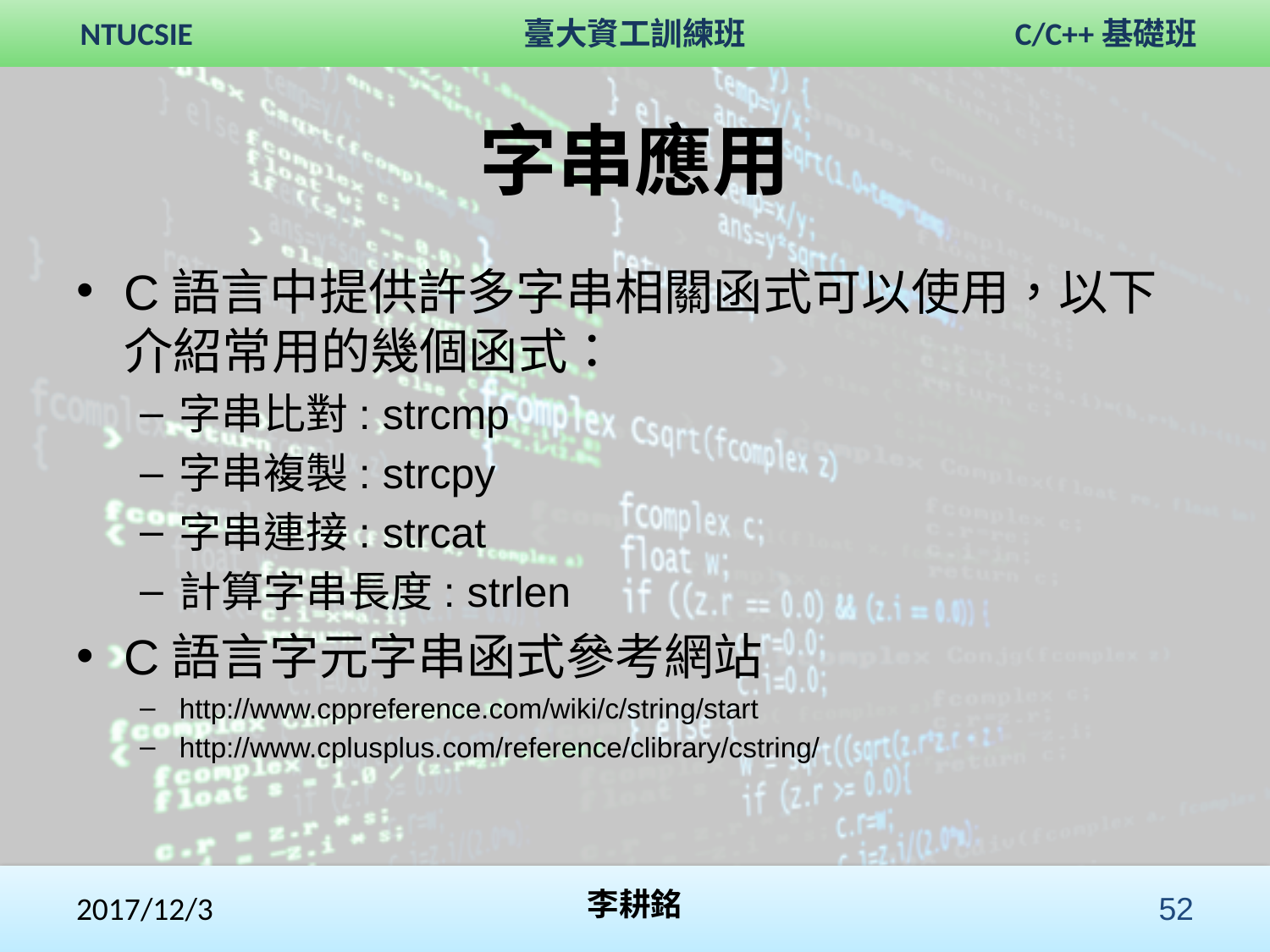

# 字串應用
C語言中提供許多字串相關函式可以使用，以下介紹常用的幾個函式：
字串比對: strcmp
字串複製: strcpy
字串連接: strcat
計算字串長度: strlen
C語言字元字串函式參考網站
http://www.cppreference.com/wiki/c/string/start
http://www.cplusplus.com/reference/clibrary/cstring/

2017/12/3
李耕銘
 52